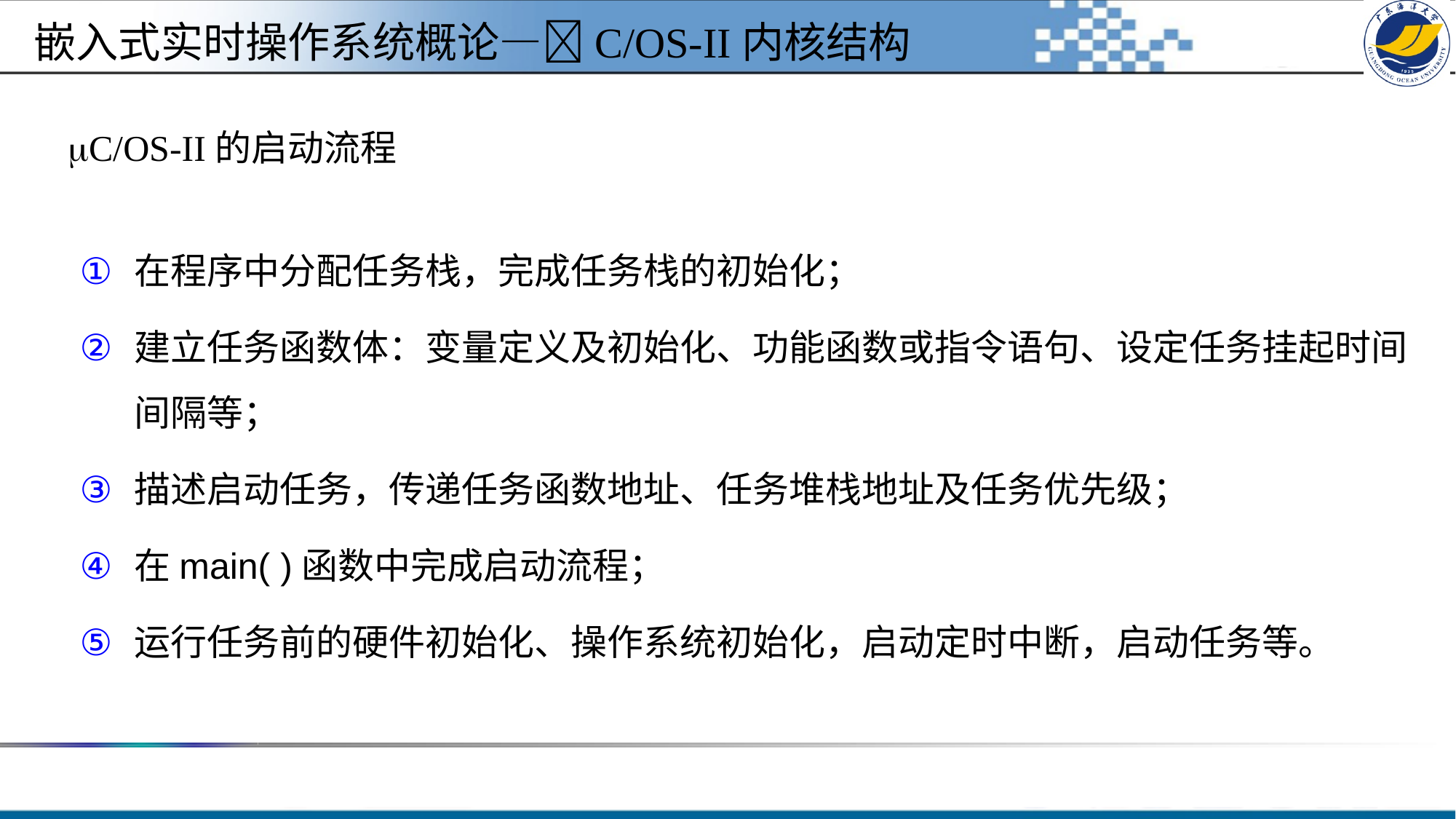

嵌入式实时操作系统概论—μC/OS-II内核结构
μC/OS-II的启动流程
在程序中分配任务栈，完成任务栈的初始化；
建立任务函数体：变量定义及初始化、功能函数或指令语句、设定任务挂起时间间隔等；
描述启动任务，传递任务函数地址、任务堆栈地址及任务优先级；
在main( )函数中完成启动流程；
运行任务前的硬件初始化、操作系统初始化，启动定时中断，启动任务等。
94